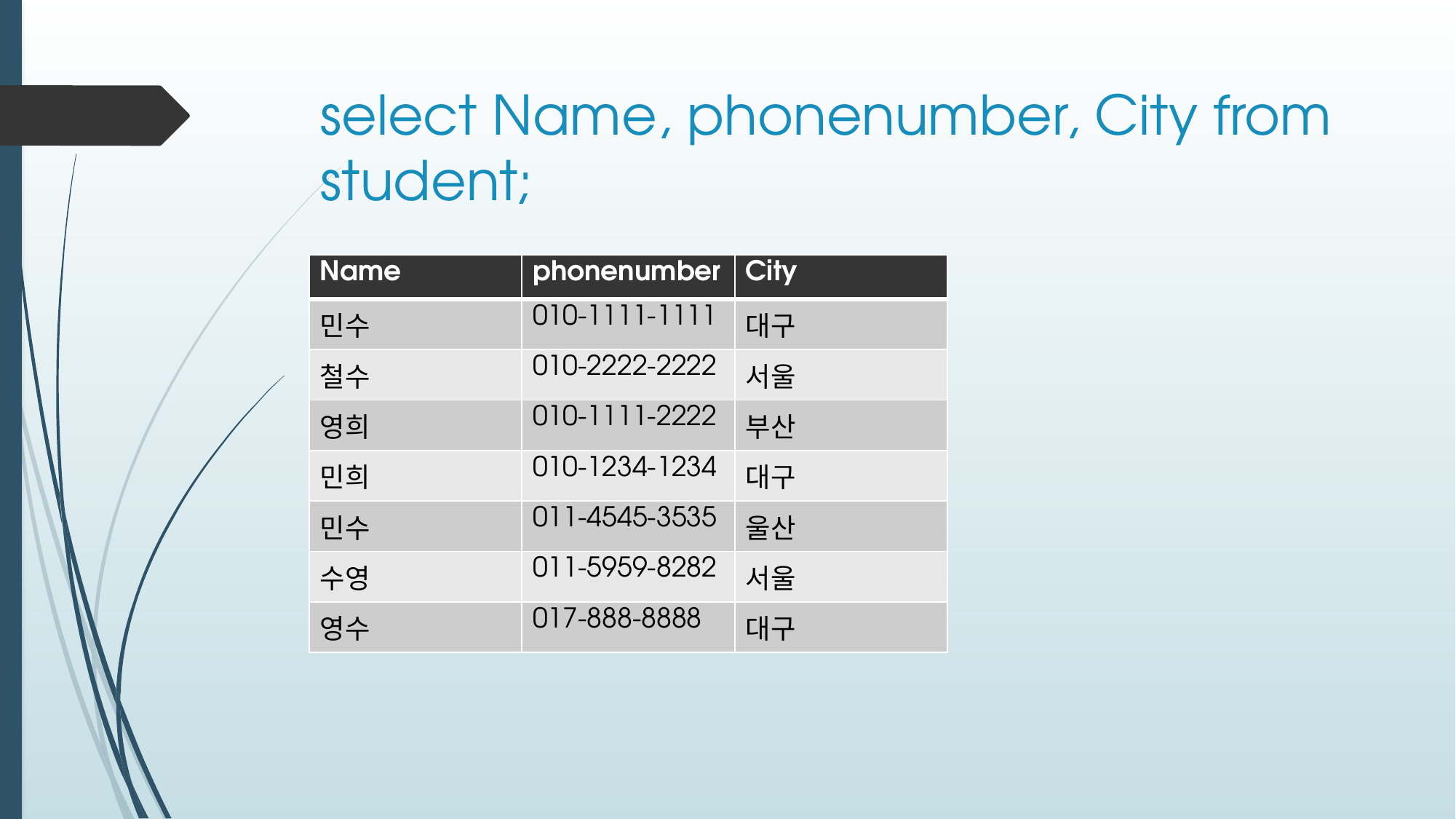

# select Name, phonenumber, City from student;
| Name | phonenumber | City |
| --- | --- | --- |
| 민수 | 010-1111-1111 | 대구 |
| 철수 | 010-2222-2222 | 서울 |
| 영희 | 010-1111-2222 | 부산 |
| 민희 | 010-1234-1234 | 대구 |
| 민수 | 011-4545-3535 | 울산 |
| 수영 | 011-5959-8282 | 서울 |
| 영수 | 017-888-8888 | 대구 |